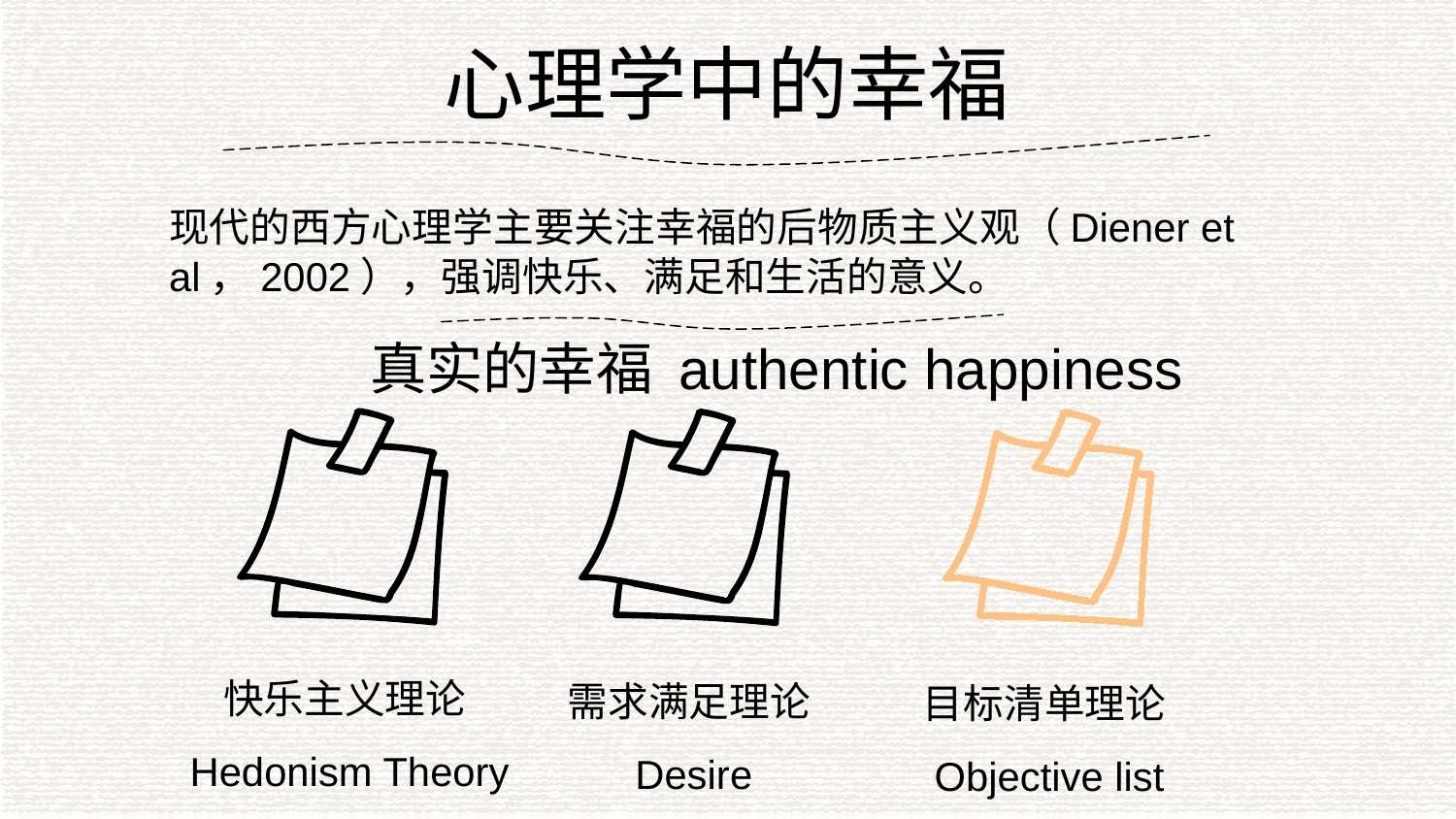

心理学中的幸福

现代的西方心理学主要关注幸福的后物质主义观（Diener et al，2002），强调快乐、满足和生活的意义。

真实的幸福 authentic happiness

快乐主义理论Hedonism Theory
需求满足理论Desire Theory
目标清单理论Objective list theory